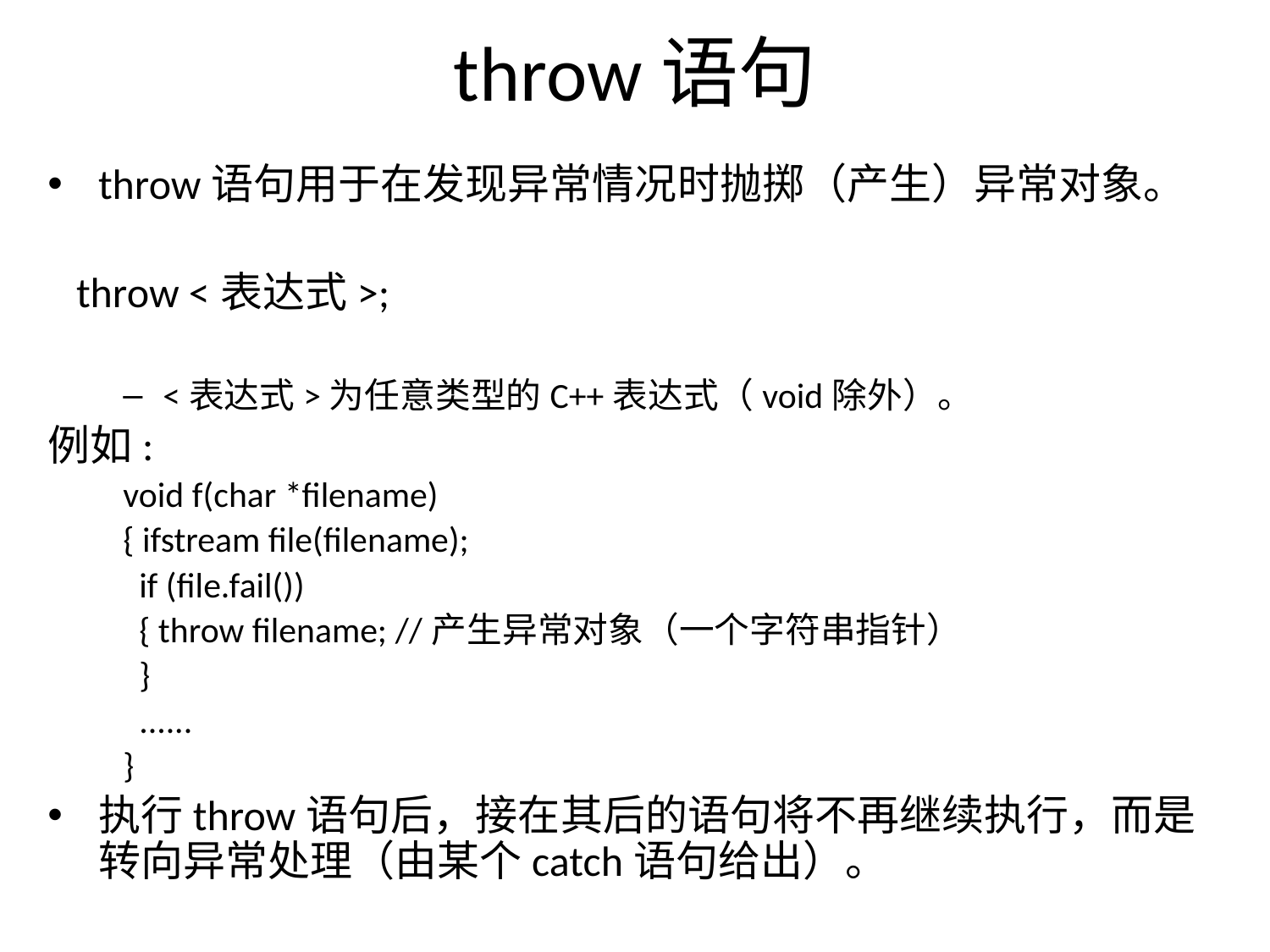

# throw语句
throw语句用于在发现异常情况时抛掷（产生）异常对象。

   throw <表达式>;

<表达式>为任意类型的C++表达式（void除外）。
例如:
void f(char *filename)
{ ifstream file(filename);
  if (file.fail())
  { throw filename; //产生异常对象（一个字符串指针）
  }
  ......
}
执行throw语句后，接在其后的语句将不再继续执行，而是转向异常处理（由某个catch语句给出）。